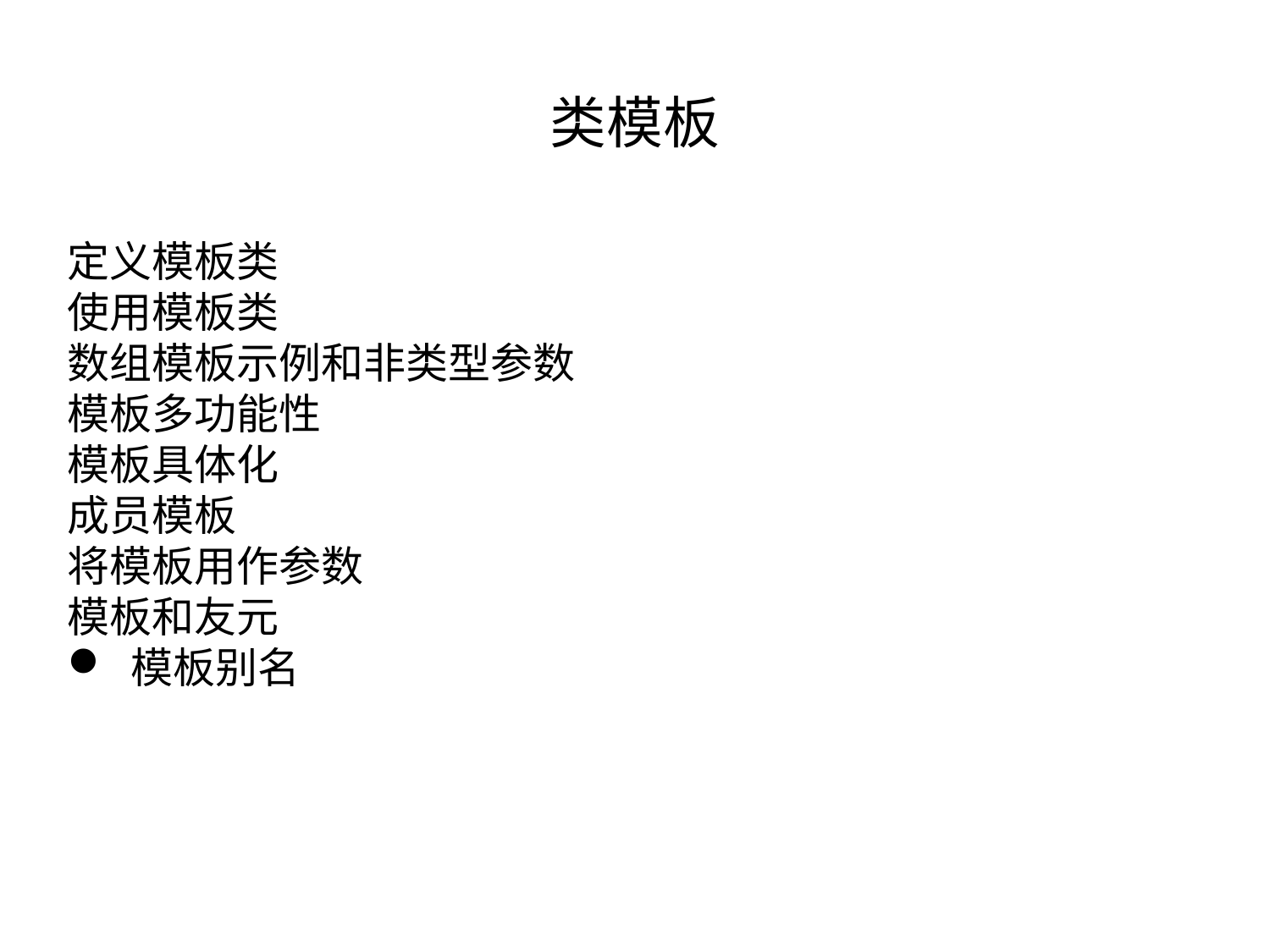

类模板
定义模板类
使用模板类
数组模板示例和非类型参数
模板多功能性
模板具体化
成员模板
将模板用作参数
模板和友元
模板别名